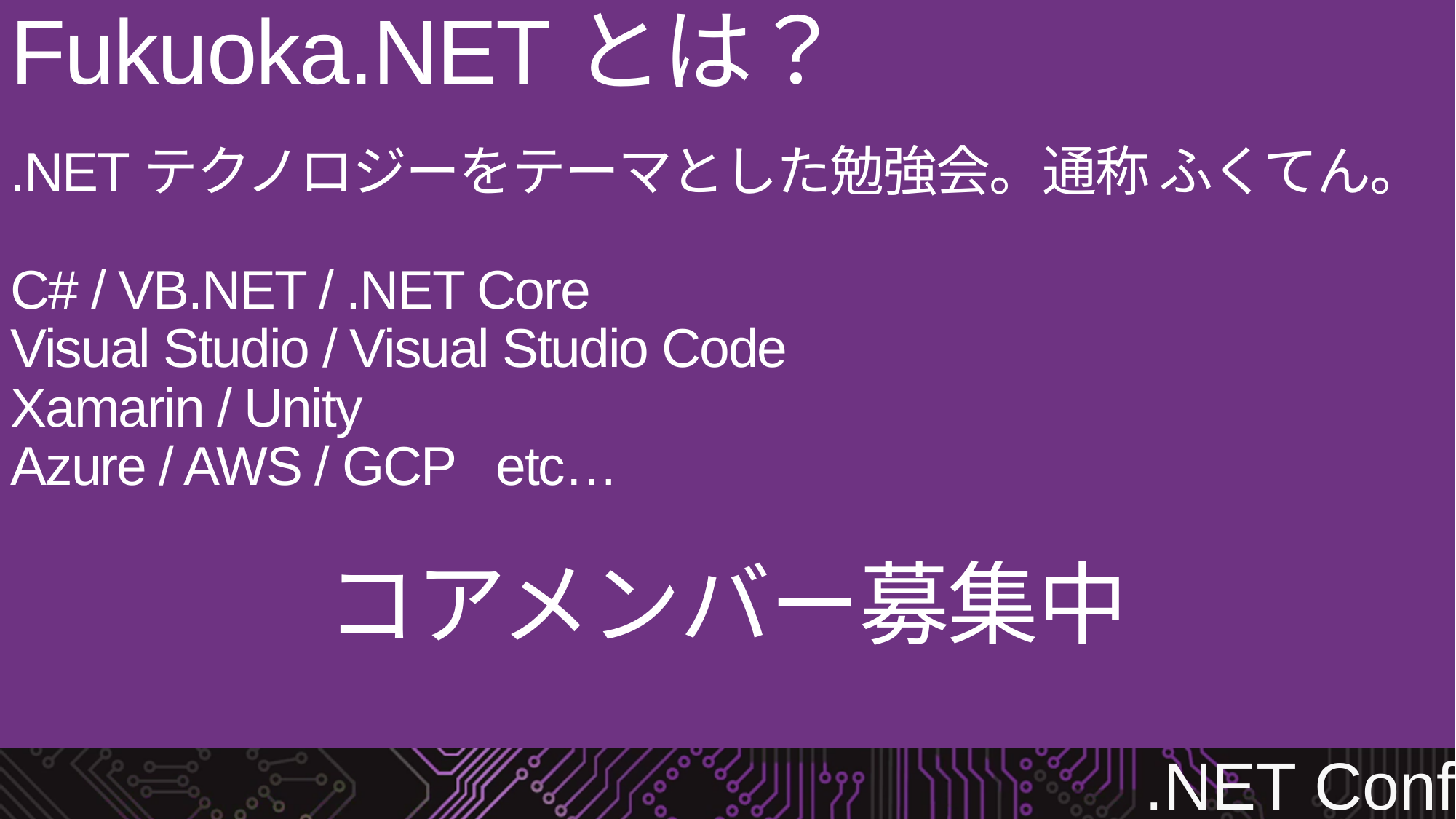

Fukuoka.NETとは？
.NETテクノロジーをテーマとした勉強会。通称 ふくてん。

C# / VB.NET / .NET Core
Visual Studio / Visual Studio Code
Xamarin / Unity
Azure / AWS / GCP   etc…
コアメンバー募集中